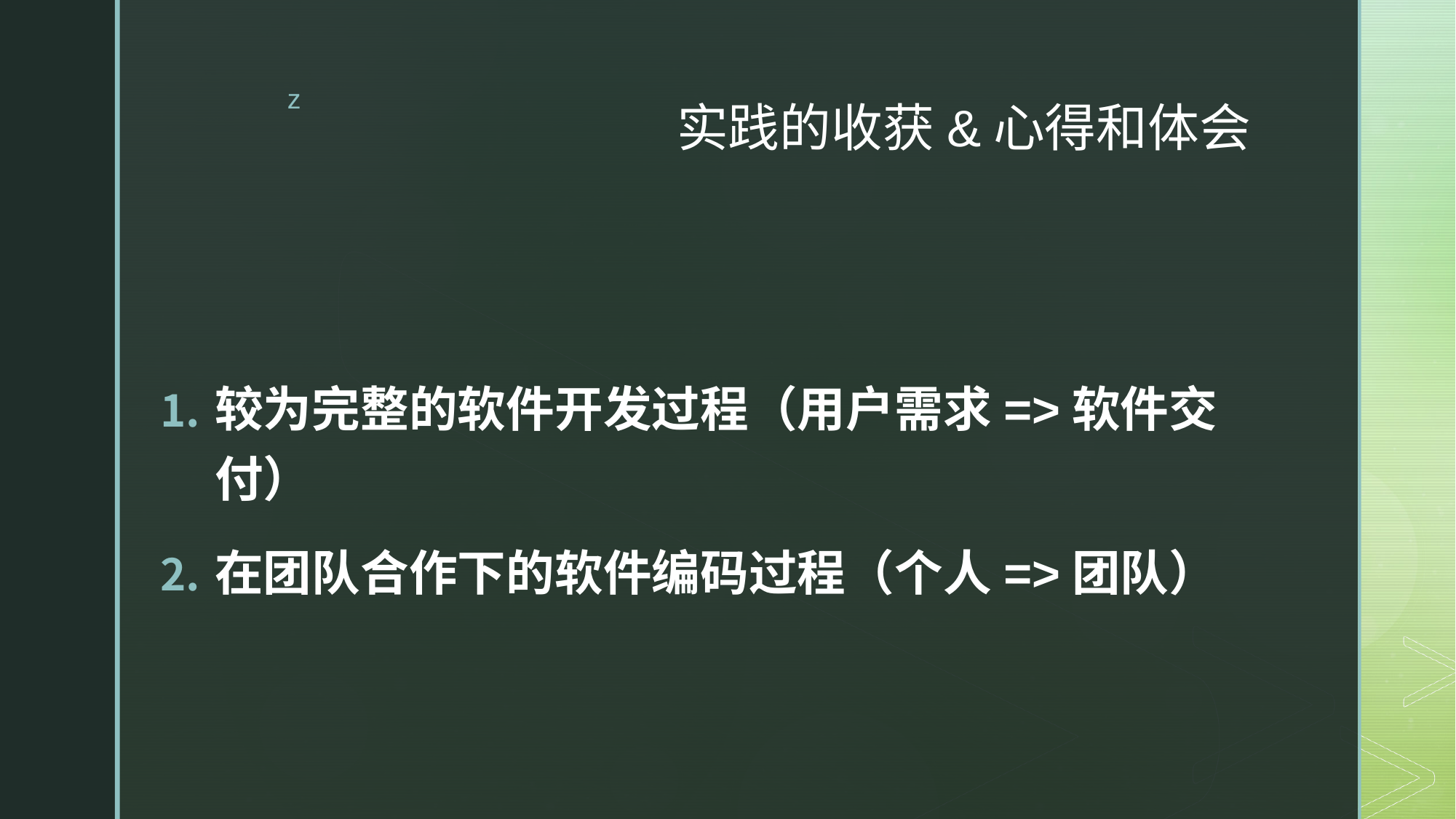

# 实践的收获&心得和体会
较为完整的软件开发过程（用户需求=>软件交付）
在团队合作下的软件编码过程（个人=>团队）